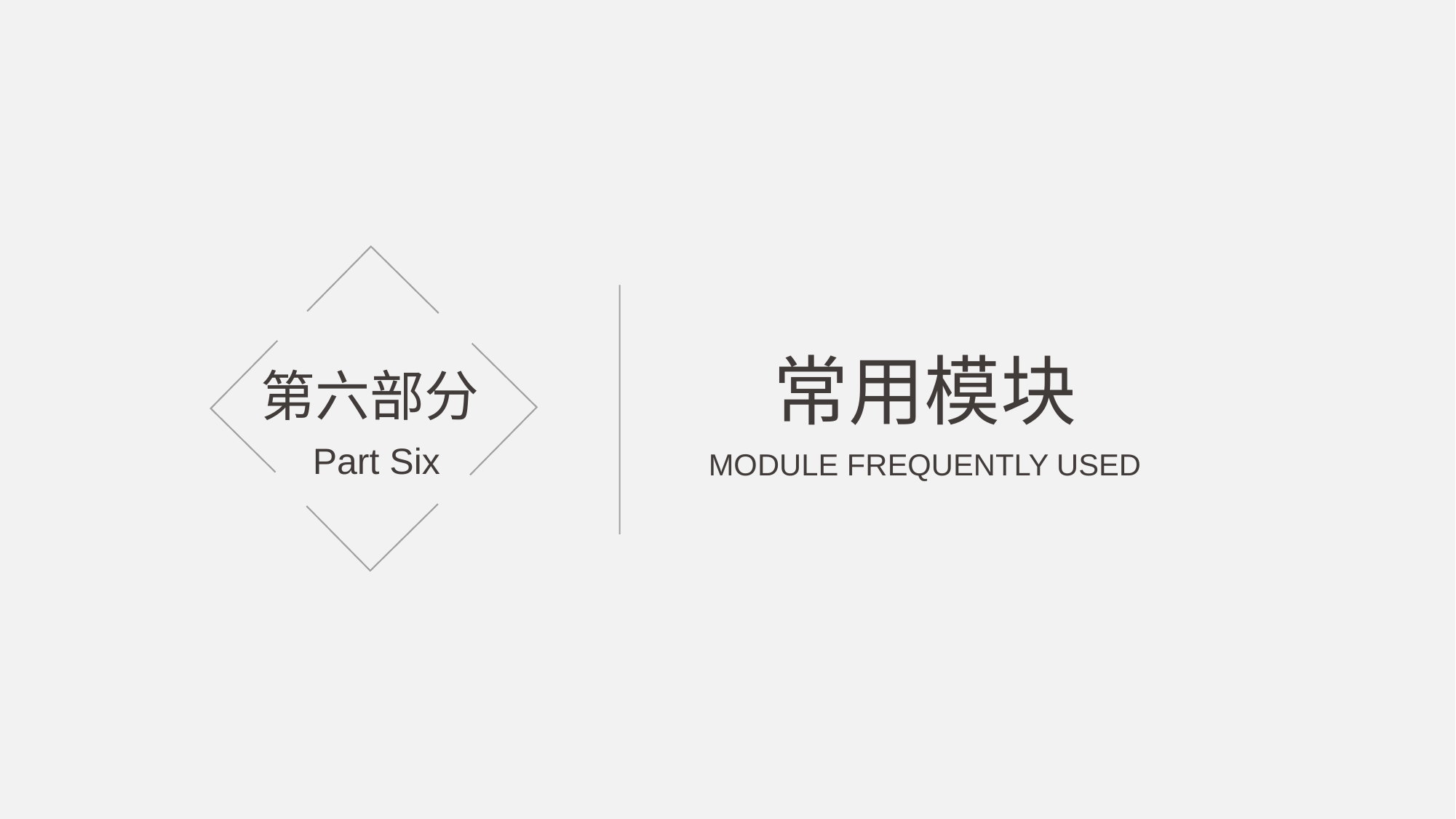

常用模块
第六部分
Part Six
MODULE FREQUENTLY USED